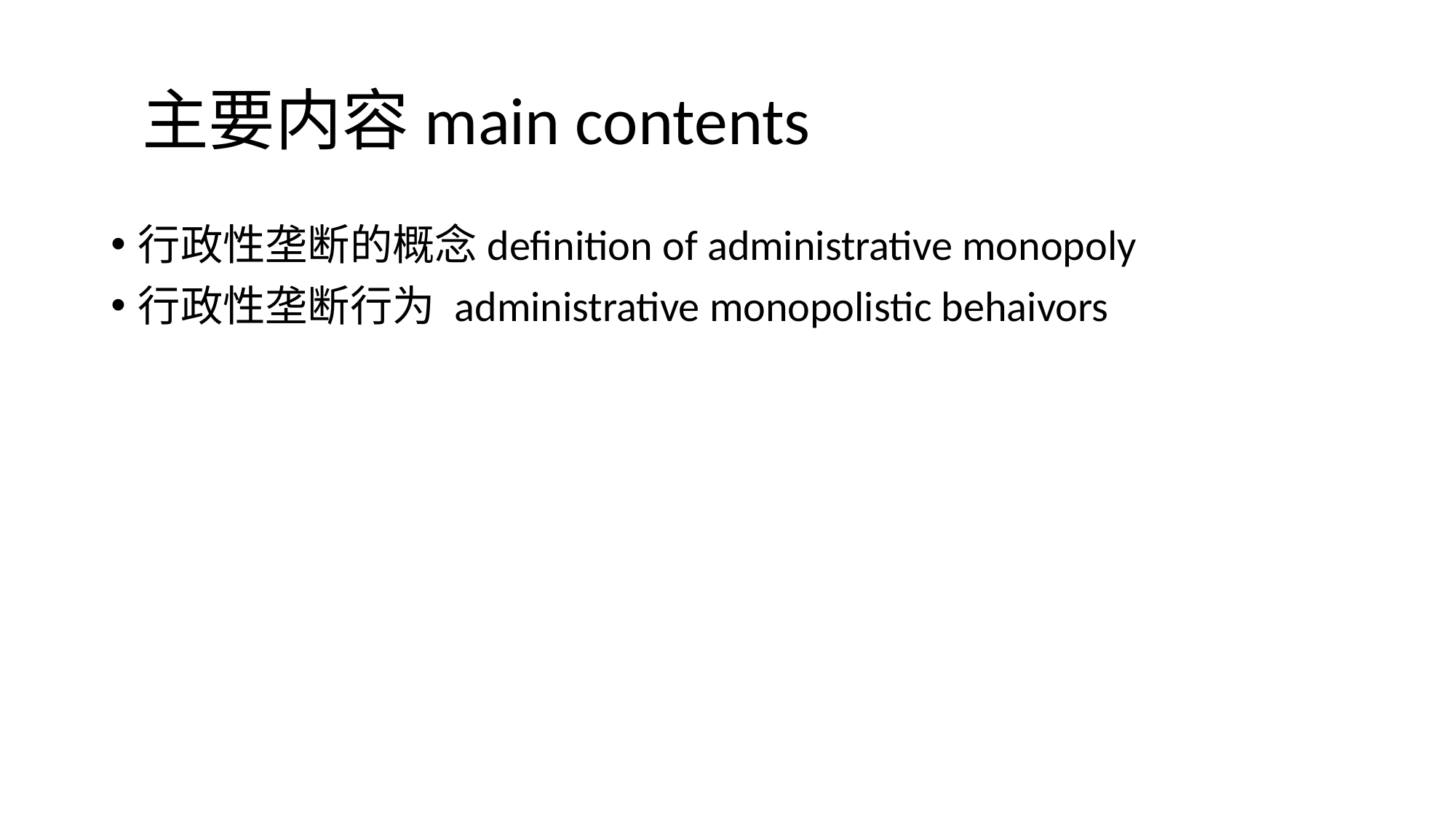

# 主要内容main contents
行政性垄断的概念definition of administrative monopoly
行政性垄断行为 administrative monopolistic behaivors